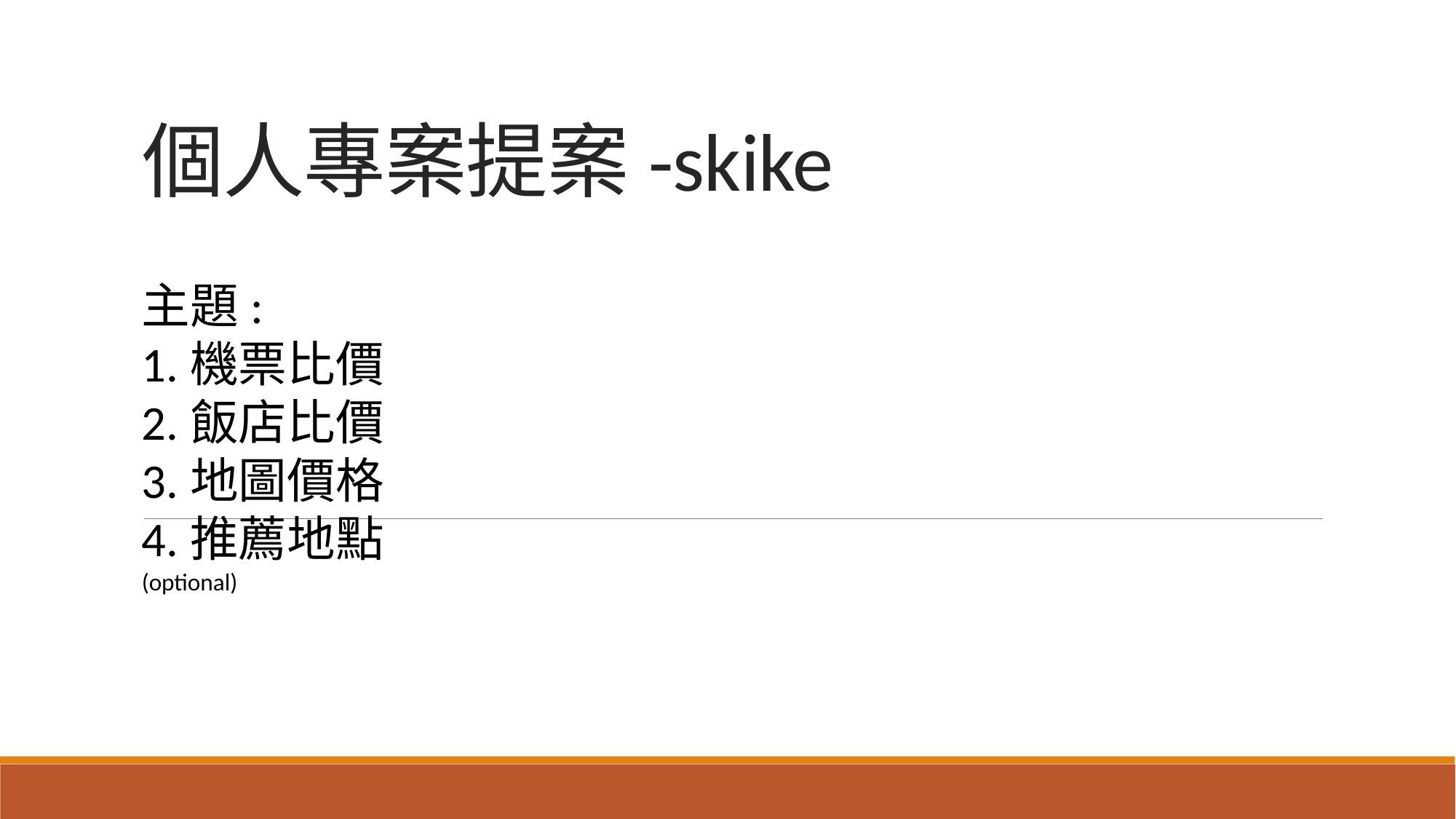

# 個人專案提案-skike
主題:
1.機票比價
2.飯店比價
3.地圖價格
4.推薦地點(optional)